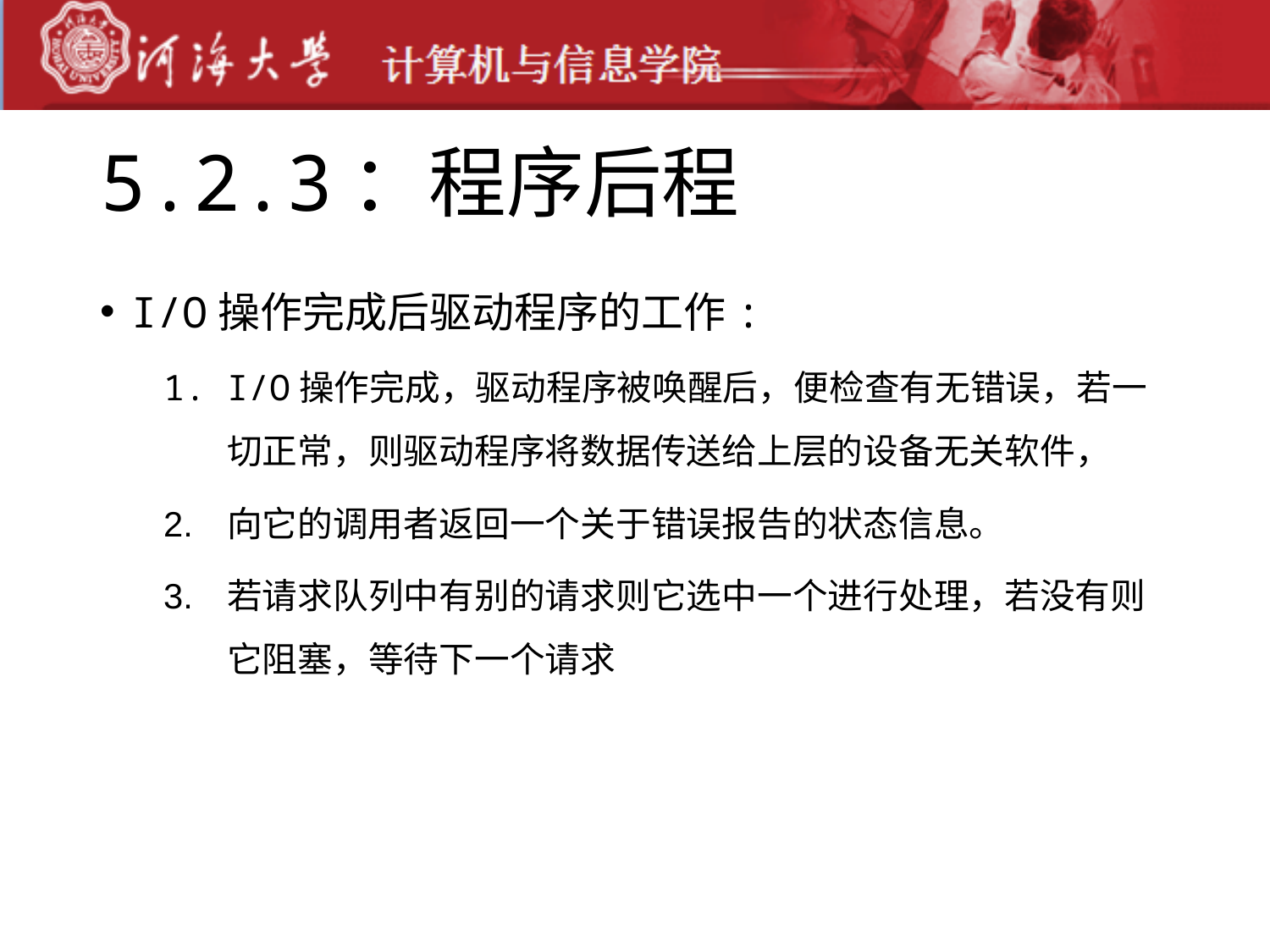

# 5.2.3：程序后程
I/O操作完成后驱动程序的工作:
I/O操作完成，驱动程序被唤醒后，便检查有无错误，若一切正常，则驱动程序将数据传送给上层的设备无关软件，
向它的调用者返回一个关于错误报告的状态信息。
若请求队列中有别的请求则它选中一个进行处理，若没有则它阻塞，等待下一个请求